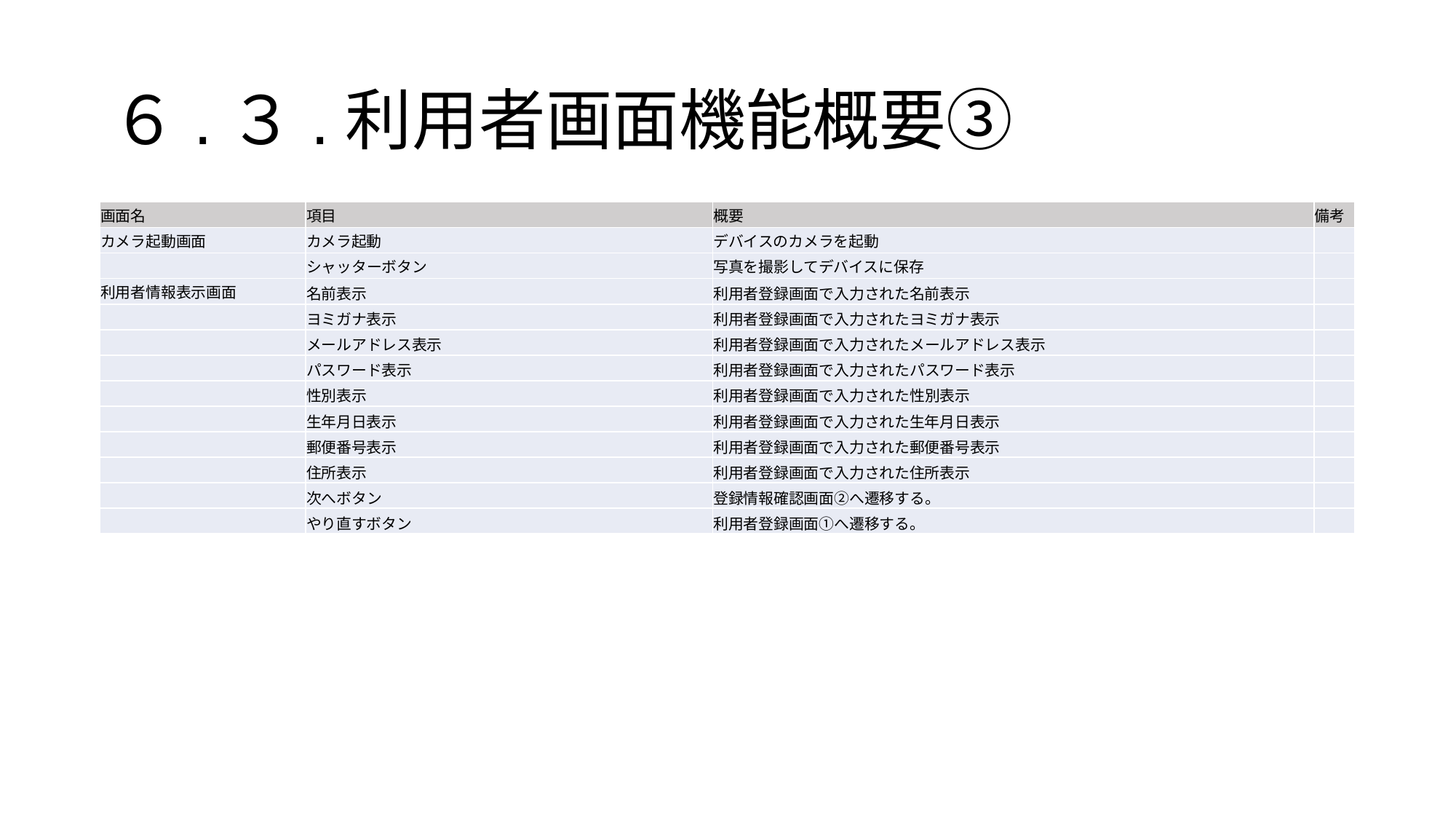

# ６.３.利用者画面機能概要③
| 画面名 | 項目 | 概要 | 備考 |
| --- | --- | --- | --- |
| カメラ起動画面 | カメラ起動 | デバイスのカメラを起動 |  |
|  | シャッターボタン | 写真を撮影してデバイスに保存 |  |
| 利用者情報表示画面 | 名前表示 | 利用者登録画面で入力された名前表示 |  |
|  | ヨミガナ表示 | 利用者登録画面で入力されたヨミガナ表示 |  |
|  | メールアドレス表示 | 利用者登録画面で入力されたメールアドレス表示 |  |
|  | パスワード表示 | 利用者登録画面で入力されたパスワード表示 |  |
|  | 性別表示 | 利用者登録画面で入力された性別表示 |  |
|  | 生年月日表示 | 利用者登録画面で入力された生年月日表示 |  |
|  | 郵便番号表示 | 利用者登録画面で入力された郵便番号表示 |  |
|  | 住所表示 | 利用者登録画面で入力された住所表示 |  |
|  | 次へボタン | 登録情報確認画面②へ遷移する。 |  |
|  | やり直すボタン | 利用者登録画面①へ遷移する。 |  |